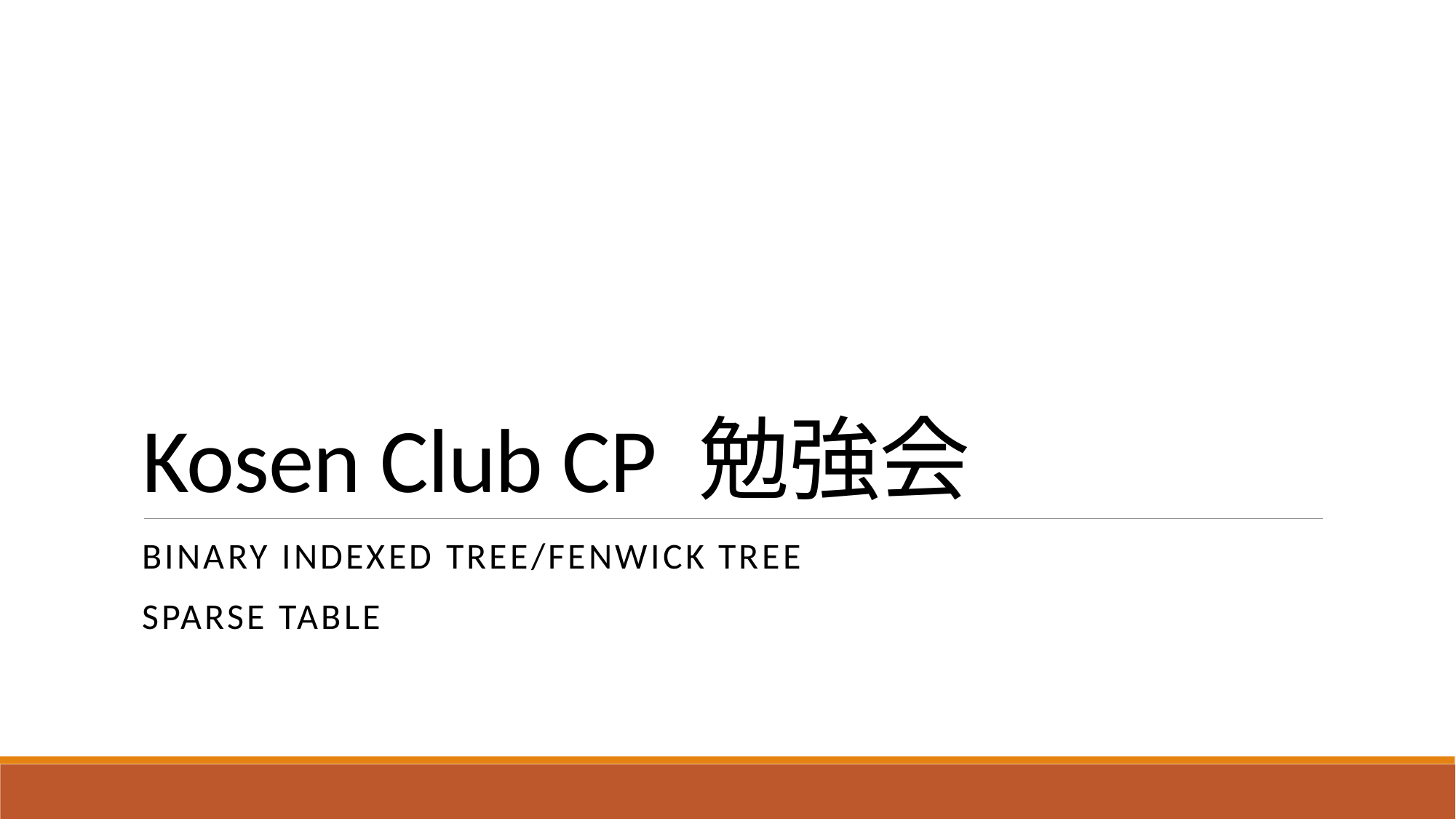

# Kosen Club CP 勉強会
Binary indexed tree/fenwick tree
Sparse table